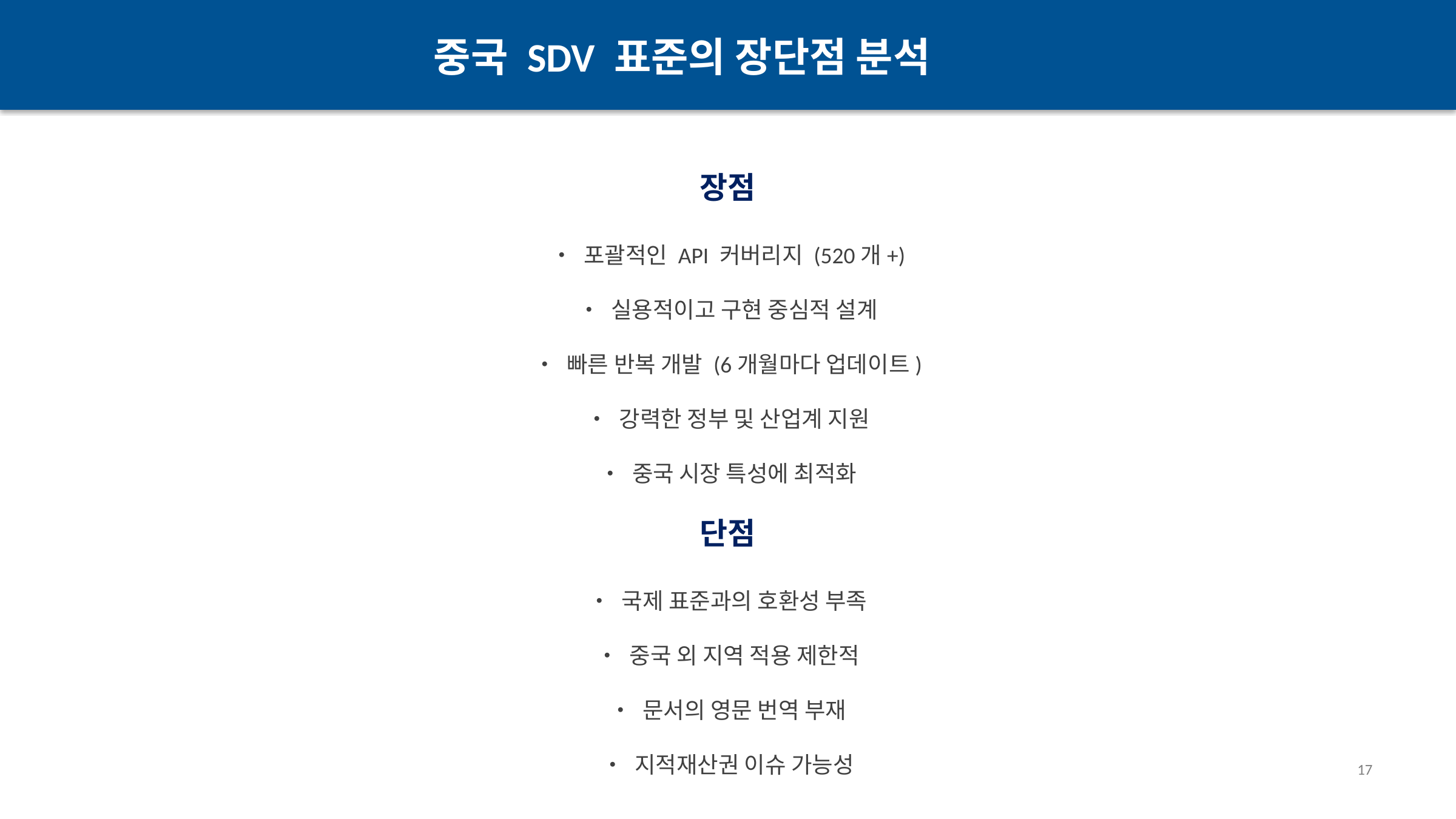

중국 SDV 표준의 장단점 분석
장점
• 포괄적인 API 커버리지 (520개+)
• 실용적이고 구현 중심적 설계
• 빠른 반복 개발 (6개월마다 업데이트)
• 강력한 정부 및 산업계 지원
• 중국 시장 특성에 최적화
단점
• 국제 표준과의 호환성 부족
• 중국 외 지역 적용 제한적
• 문서의 영문 번역 부재
• 지적재산권 이슈 가능성
17